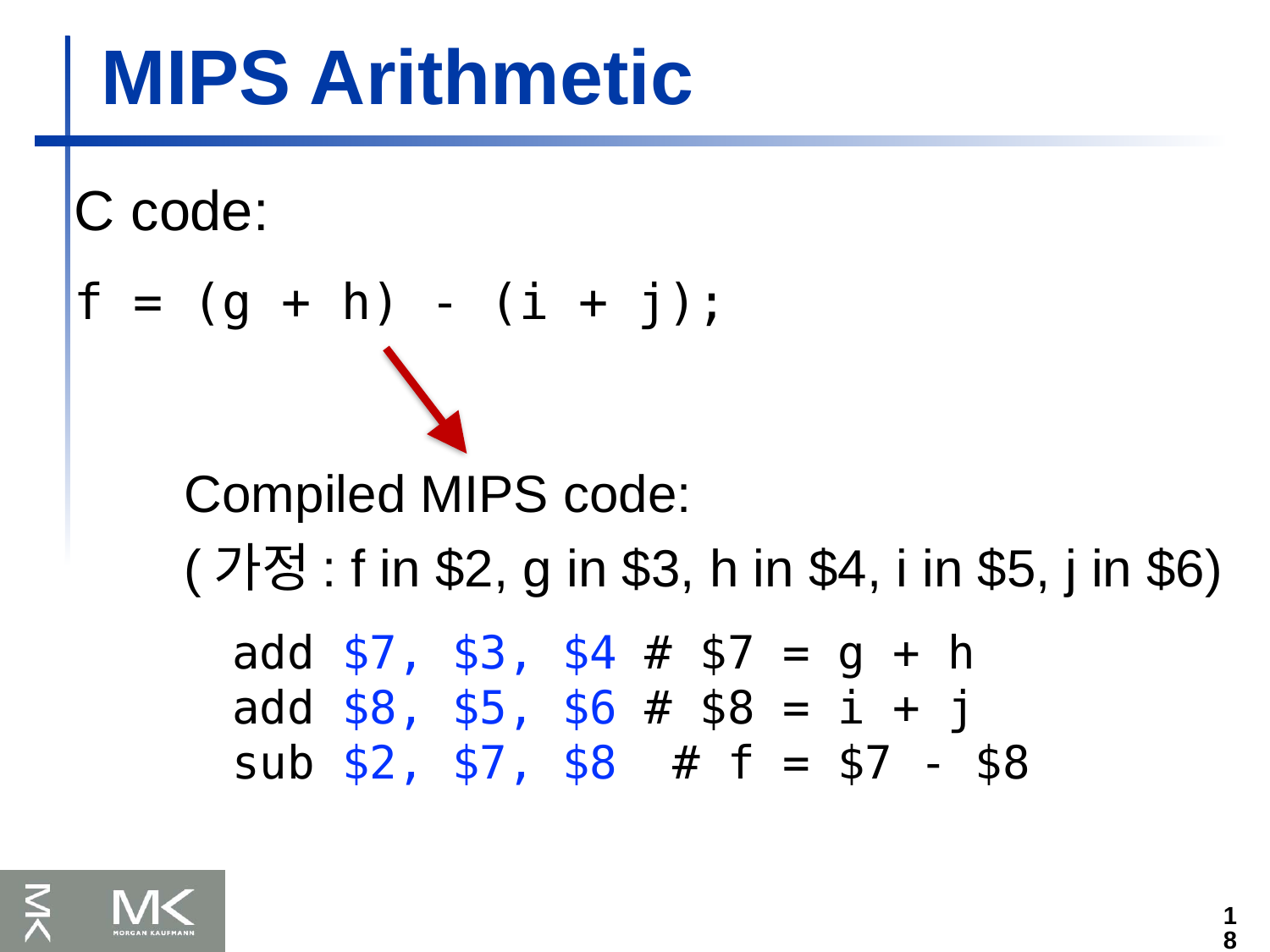

MIPS Arithmetic
C code:
f = (g + h) - (i + j);

Compiled MIPS code:
(가정: f in $2, g in $3, h in $4, i in $5, j in $6)
	add $7, $3, $4 # $7 = g + h
add $8, $5, $6 # $8 = i + j
sub $2, $7, $8  # f = $7 - $8
18